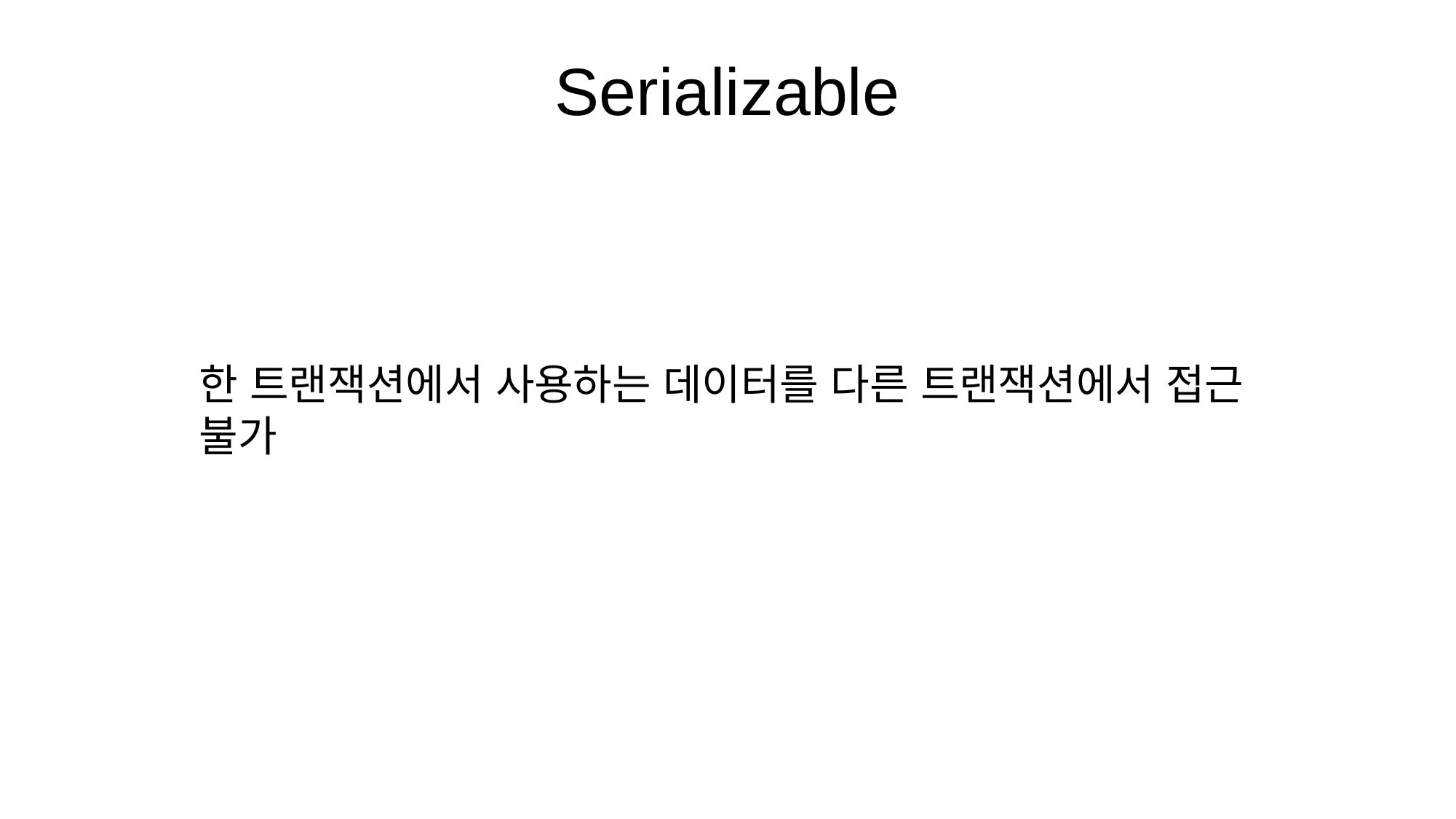

# Serializable
한 트랜잭션에서 사용하는 데이터를 다른 트랜잭션에서 접근 불가